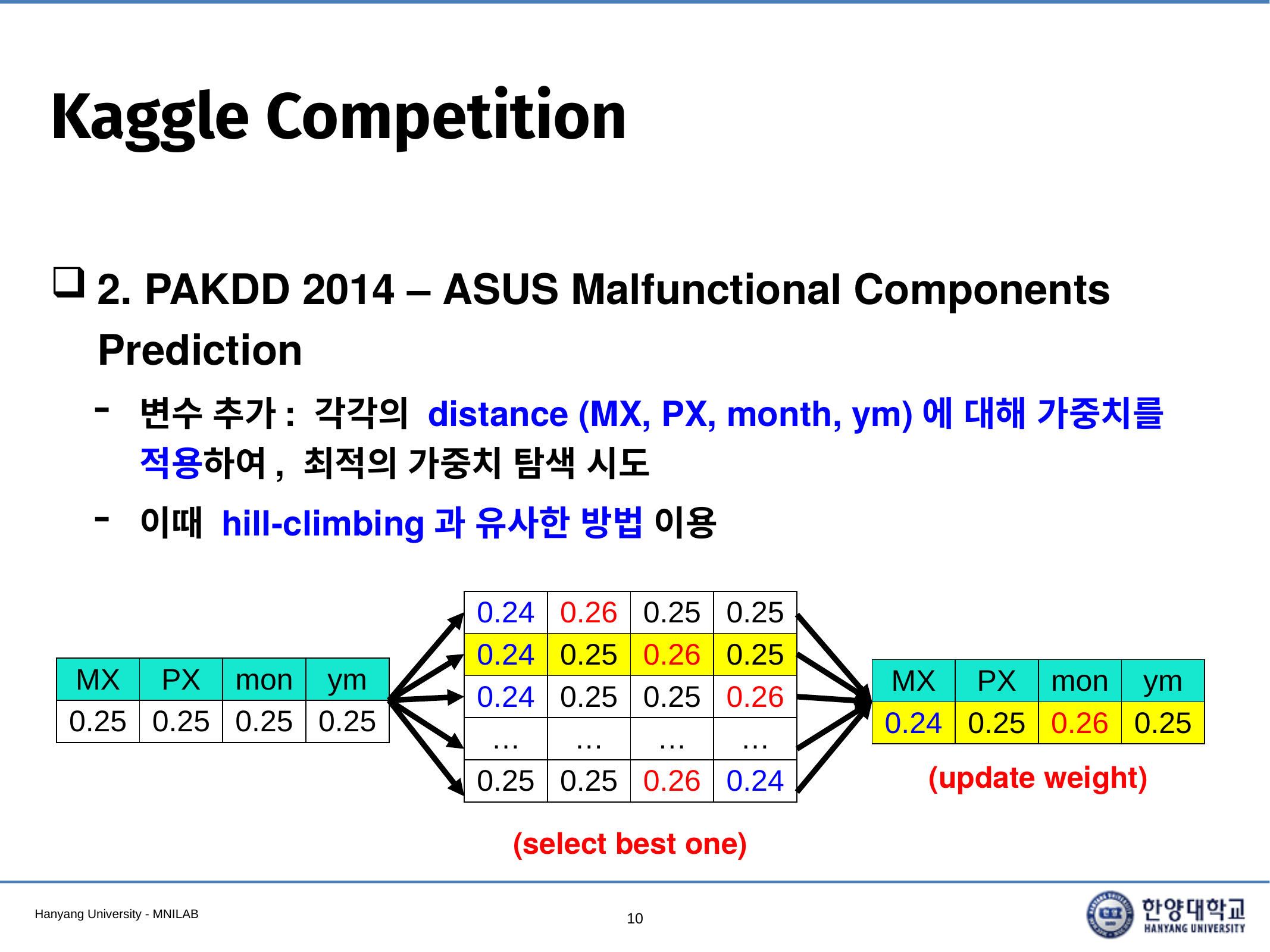

# Kaggle Competition
2. PAKDD 2014 – ASUS Malfunctional Components Prediction
변수 추가: 각각의 distance (MX, PX, month, ym)에 대해 가중치를 적용하여, 최적의 가중치 탐색 시도
이때 hill-climbing과 유사한 방법 이용
| 0.24 | 0.26 | 0.25 | 0.25 |
| --- | --- | --- | --- |
| 0.24 | 0.25 | 0.26 | 0.25 |
| 0.24 | 0.25 | 0.25 | 0.26 |
| … | … | … | … |
| 0.25 | 0.25 | 0.26 | 0.24 |
| MX | PX | mon | ym |
| --- | --- | --- | --- |
| 0.25 | 0.25 | 0.25 | 0.25 |
| MX | PX | mon | ym |
| --- | --- | --- | --- |
| 0.24 | 0.25 | 0.26 | 0.25 |
(update weight)
(select best one)
10